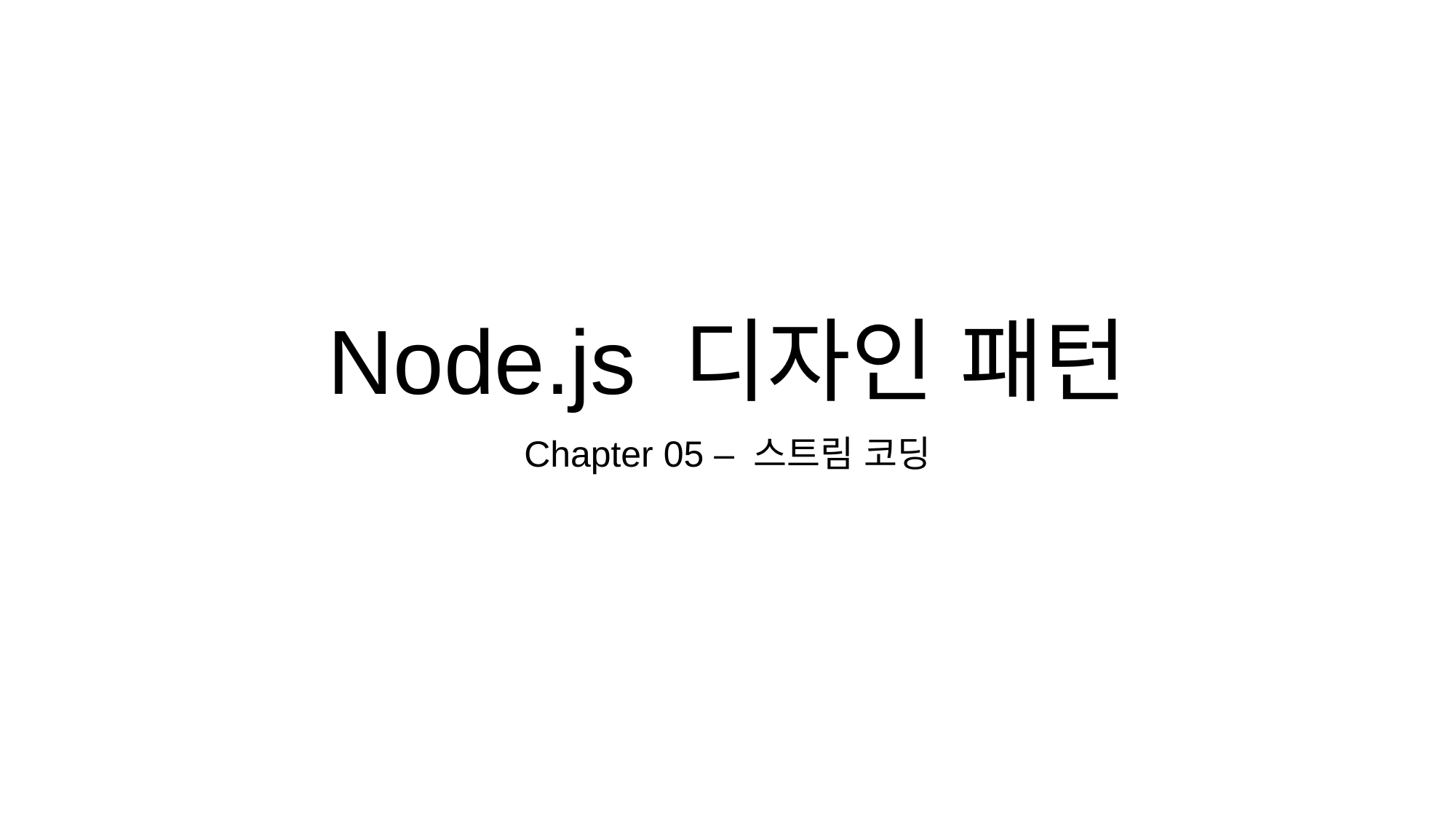

# Node.js 디자인 패턴
Chapter 05 – 스트림 코딩